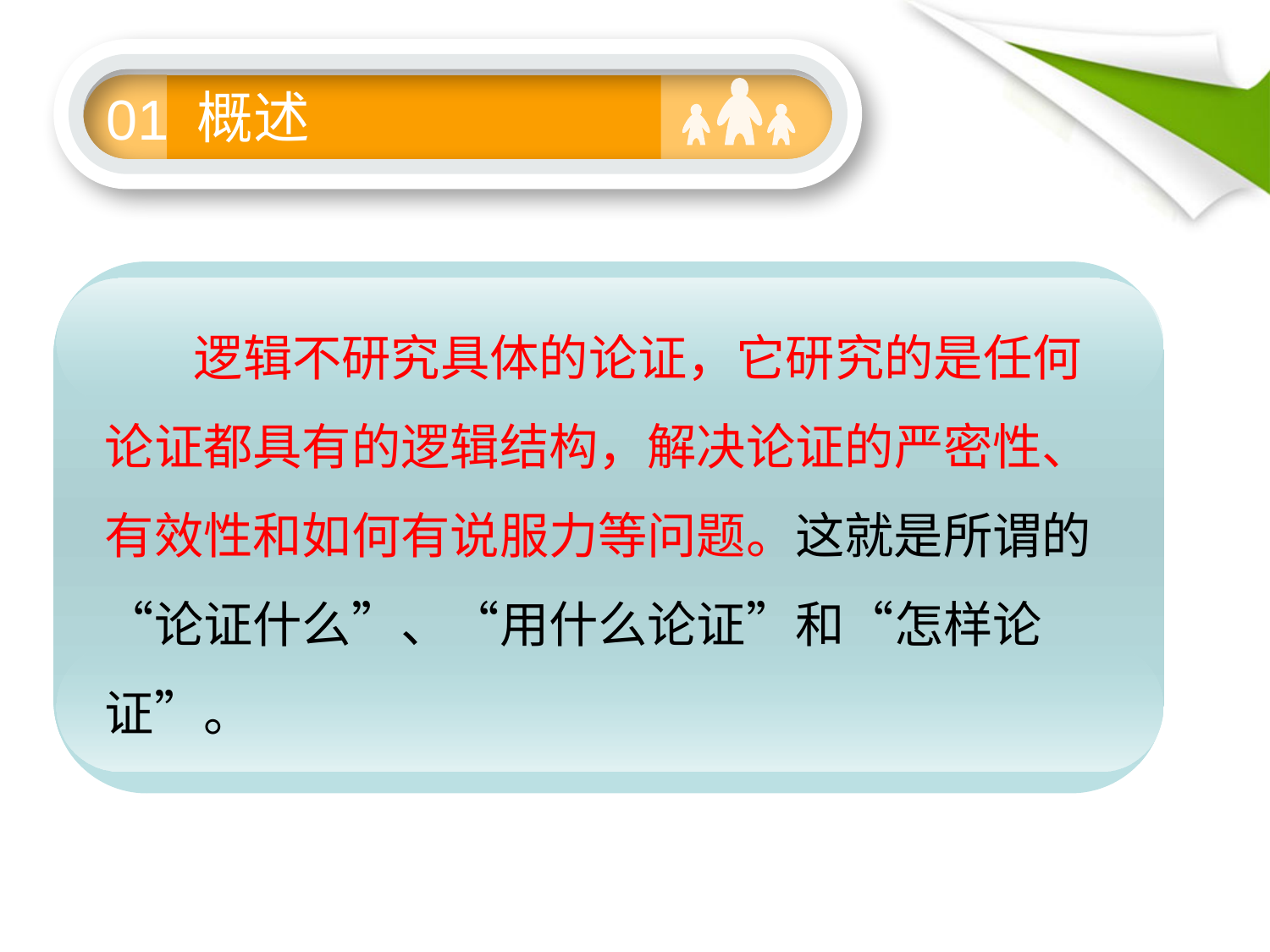

概述
01

       逻辑不研究具体的论证，它研究的是任何论证都具有的逻辑结构，解决论证的严密性、有效性和如何有说服力等问题。这就是所谓的“论证什么”、“用什么论证”和“怎样论证”。
A  —  B
B  —  A